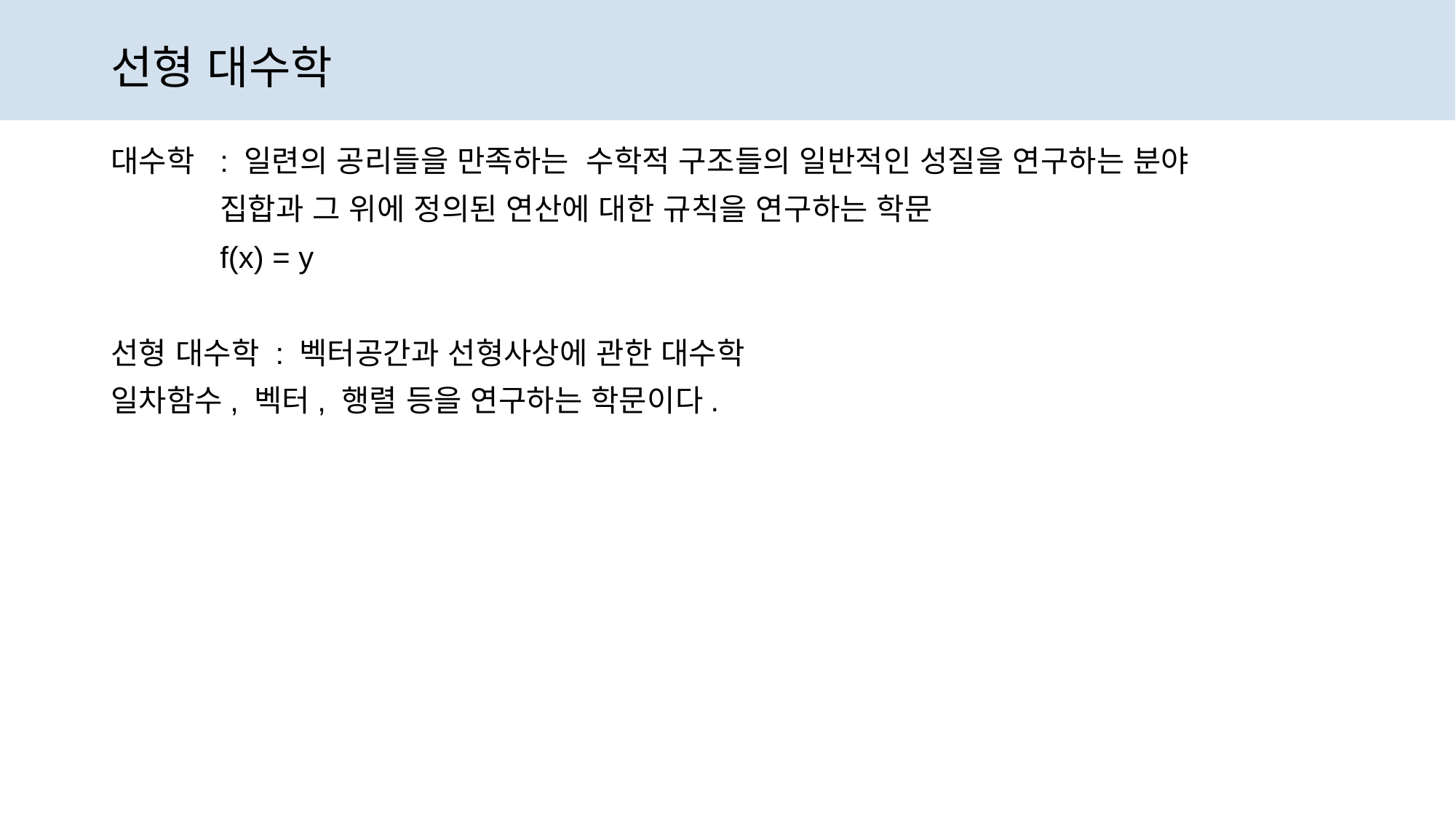

# 선형 대수학
대수학	: 일련의 공리들을 만족하는  수학적 구조들의 일반적인 성질을 연구하는 분야
	집합과 그 위에 정의된 연산에 대한 규칙을 연구하는 학문
	f(x) = y

선형 대수학 : 벡터공간과 선형사상에 관한 대수학
일차함수, 벡터, 행렬 등을 연구하는 학문이다.